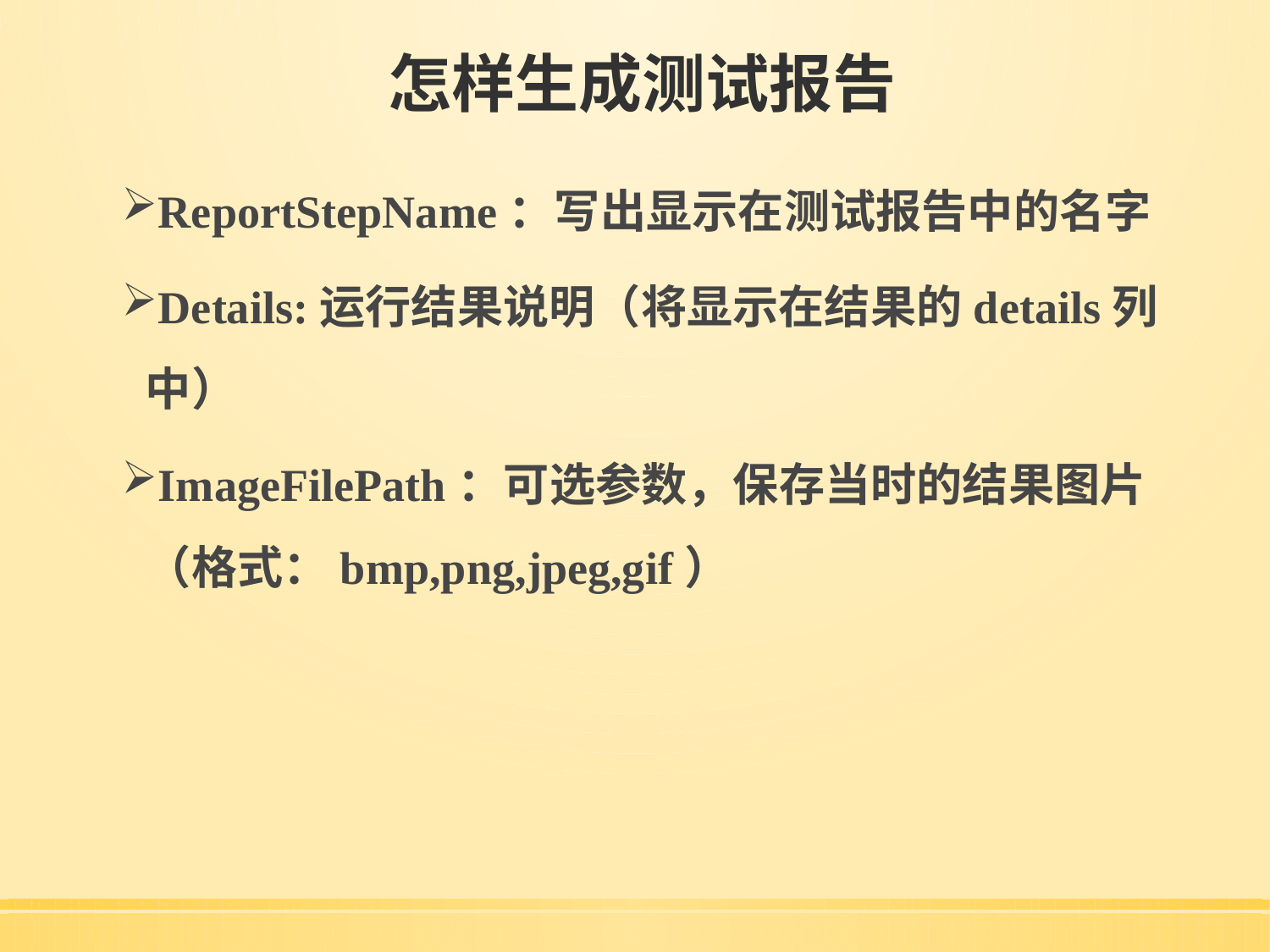

# 怎样生成测试报告
ReportStepName：写出显示在测试报告中的名字
Details:运行结果说明（将显示在结果的details列中）
ImageFilePath：可选参数，保存当时的结果图片（格式：bmp,png,jpeg,gif）